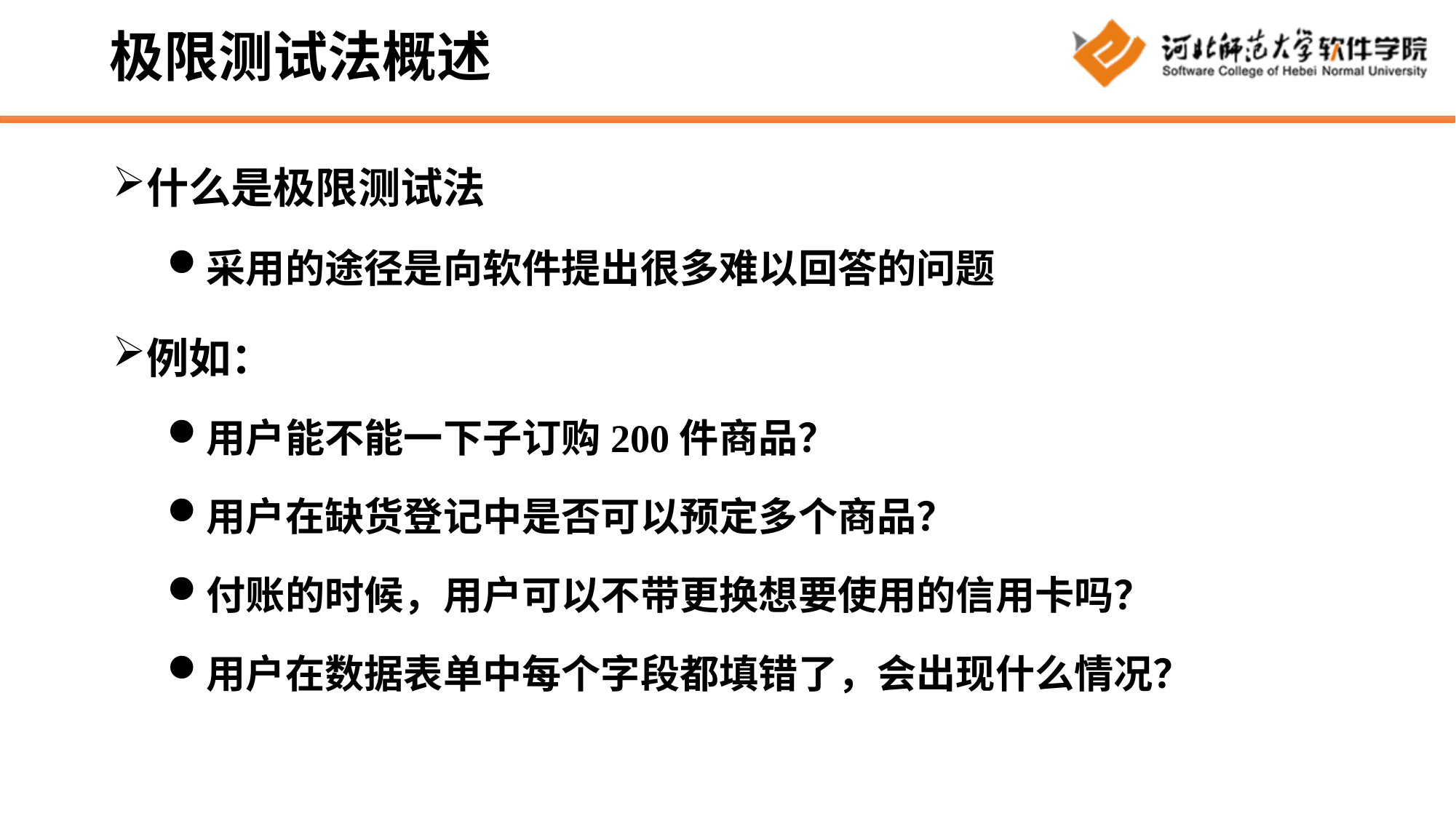

# 极限测试法概述
什么是极限测试法
采用的途径是向软件提出很多难以回答的问题
例如：
用户能不能一下子订购200件商品？
用户在缺货登记中是否可以预定多个商品？
付账的时候，用户可以不带更换想要使用的信用卡吗？
用户在数据表单中每个字段都填错了，会出现什么情况？